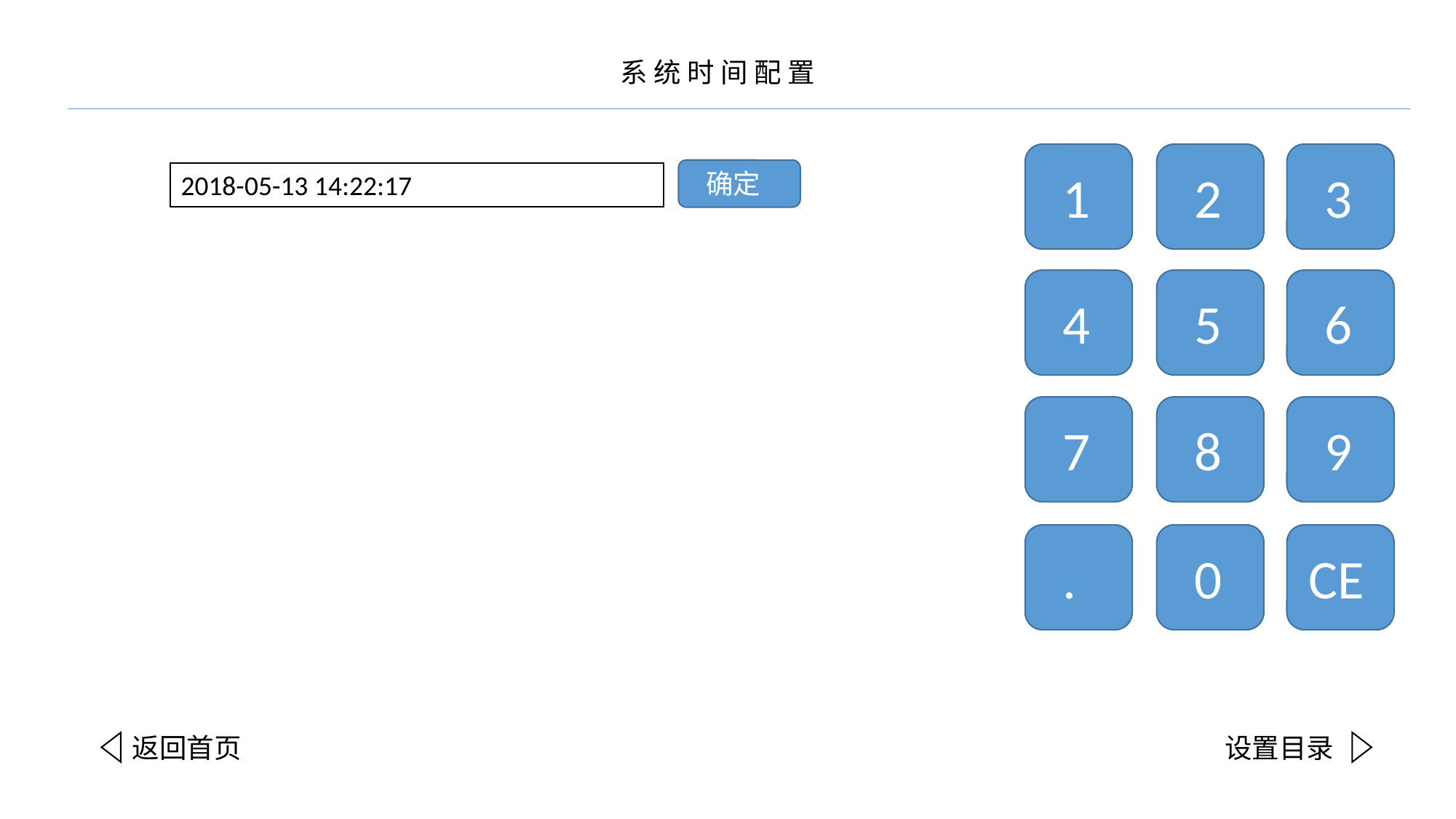

系 统 时 间 配 置

1
2
3

确定
2018-05-13 14:22:17

4
5
6

7
8
9

.
0
CE
返回首页
设置目录